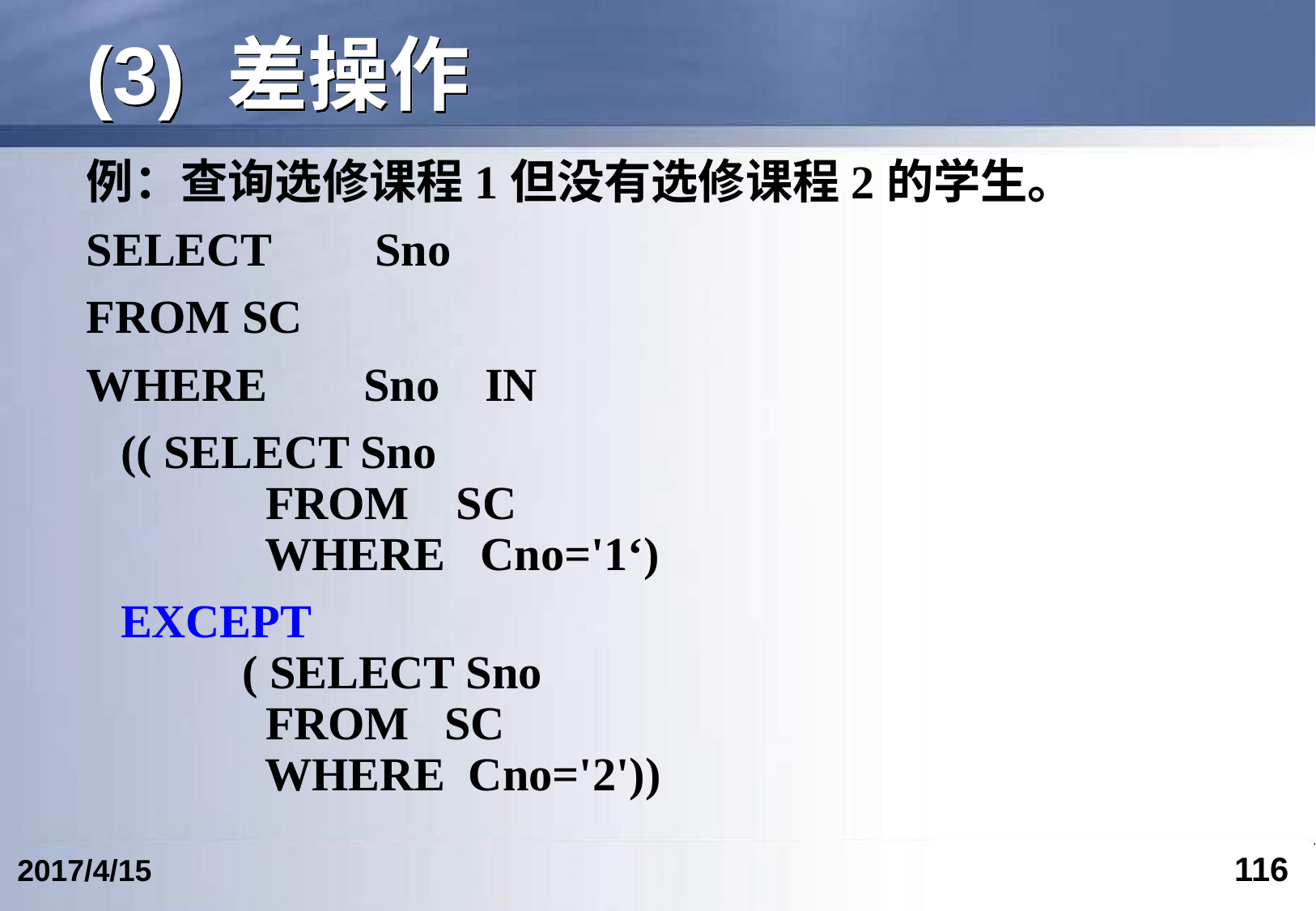

# (3) 差操作
例：查询选修课程1但没有选修课程2的学生。
SELECT	 Sno
FROM	SC
WHERE 	Sno	IN
	(( SELECT Sno
	  FROM    SC
	  WHERE   Cno='1‘)
	EXCEPT
	( SELECT Sno
	  FROM   SC
	  WHERE  Cno='2'))
116
2017/4/15